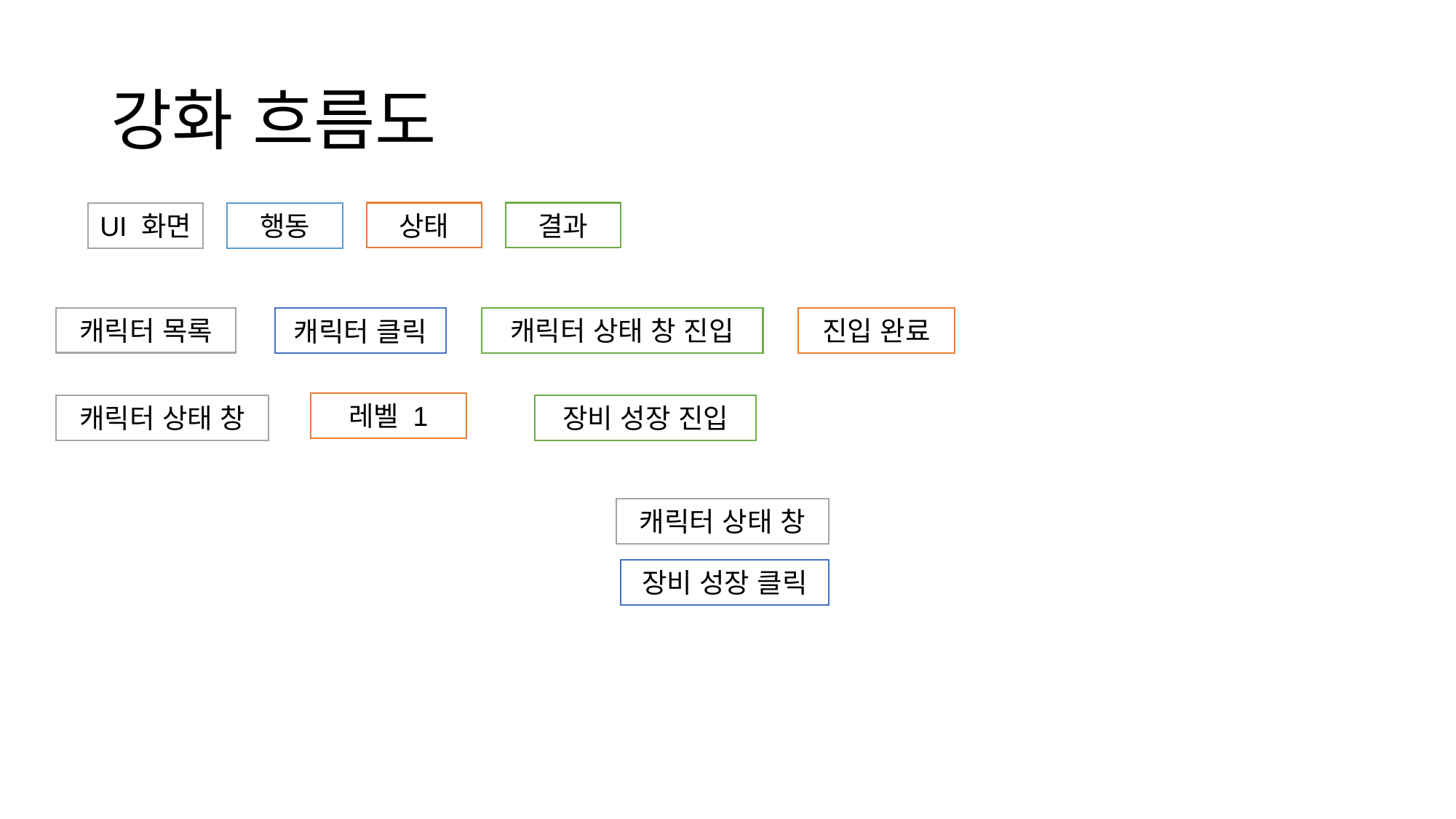

# 강화 흐름도
상태
결과
UI 화면
행동
진입 완료
캐릭터 목록
캐릭터 상태 창 진입
캐릭터 클릭
레벨 1
장비 성장 진입
캐릭터 상태 창
캐릭터 상태 창
장비 성장 클릭